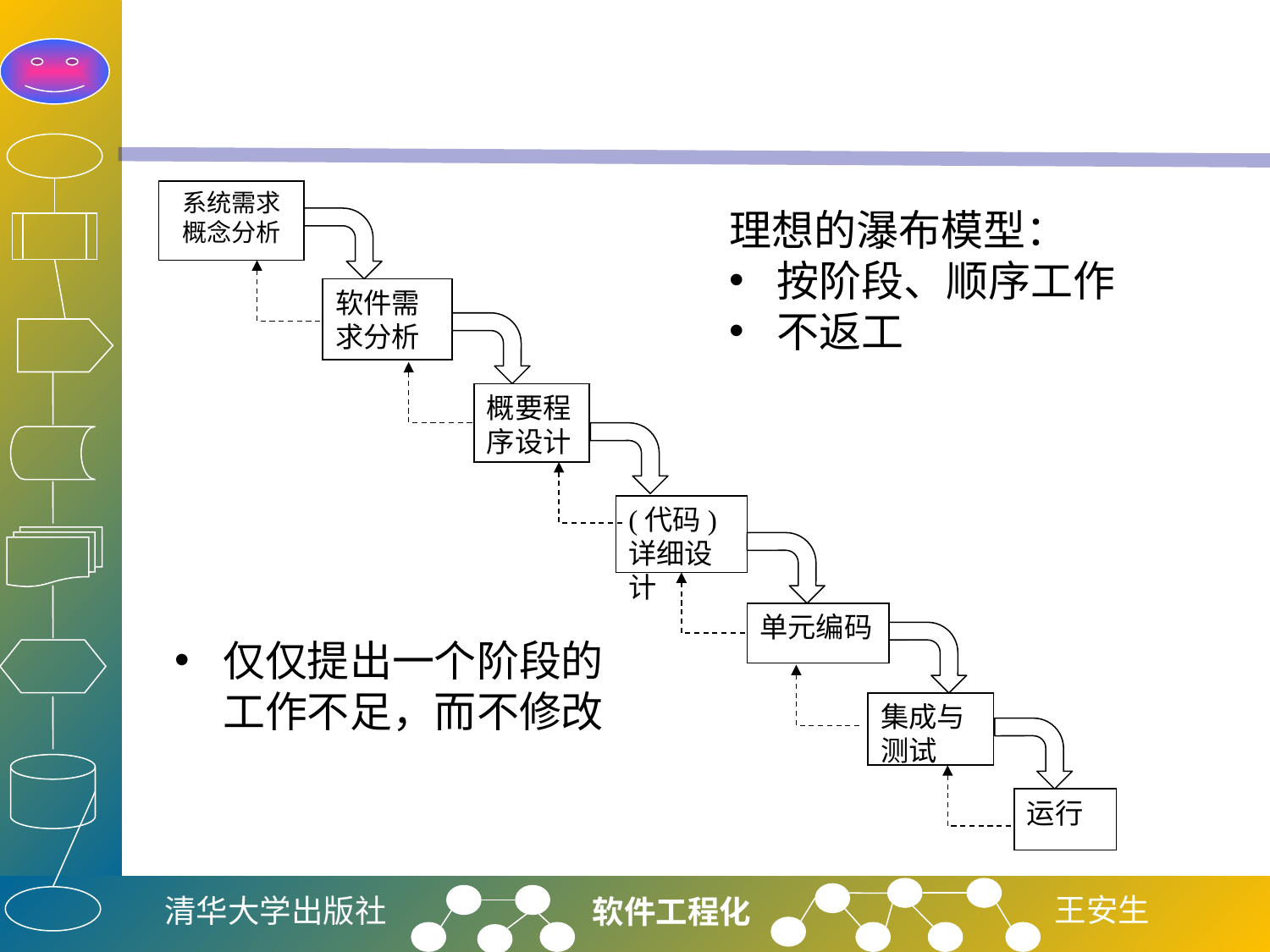

#
系统需求概念分析
理想的瀑布模型：
按阶段、顺序工作
不返工

软件需求分析

概要程序设计

(代码)详细设计

单元编码

仅仅提出一个阶段的工作不足，而不修改
集成与测试

运行